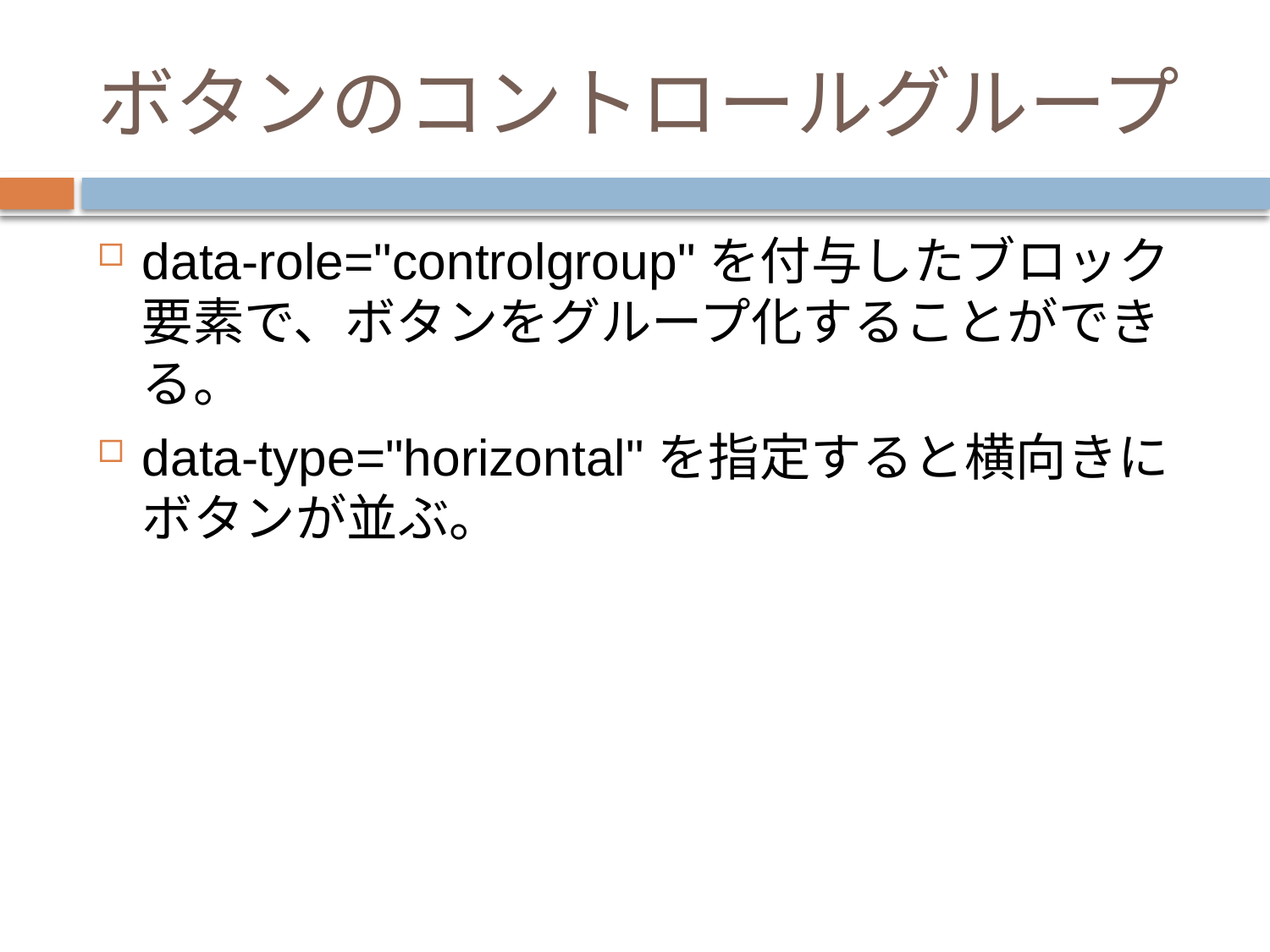

# ボタンのコントロールグループ
data-role="controlgroup"を付与したブロック要素で、ボタンをグループ化することができる。
data-type="horizontal"を指定すると横向きにボタンが並ぶ。